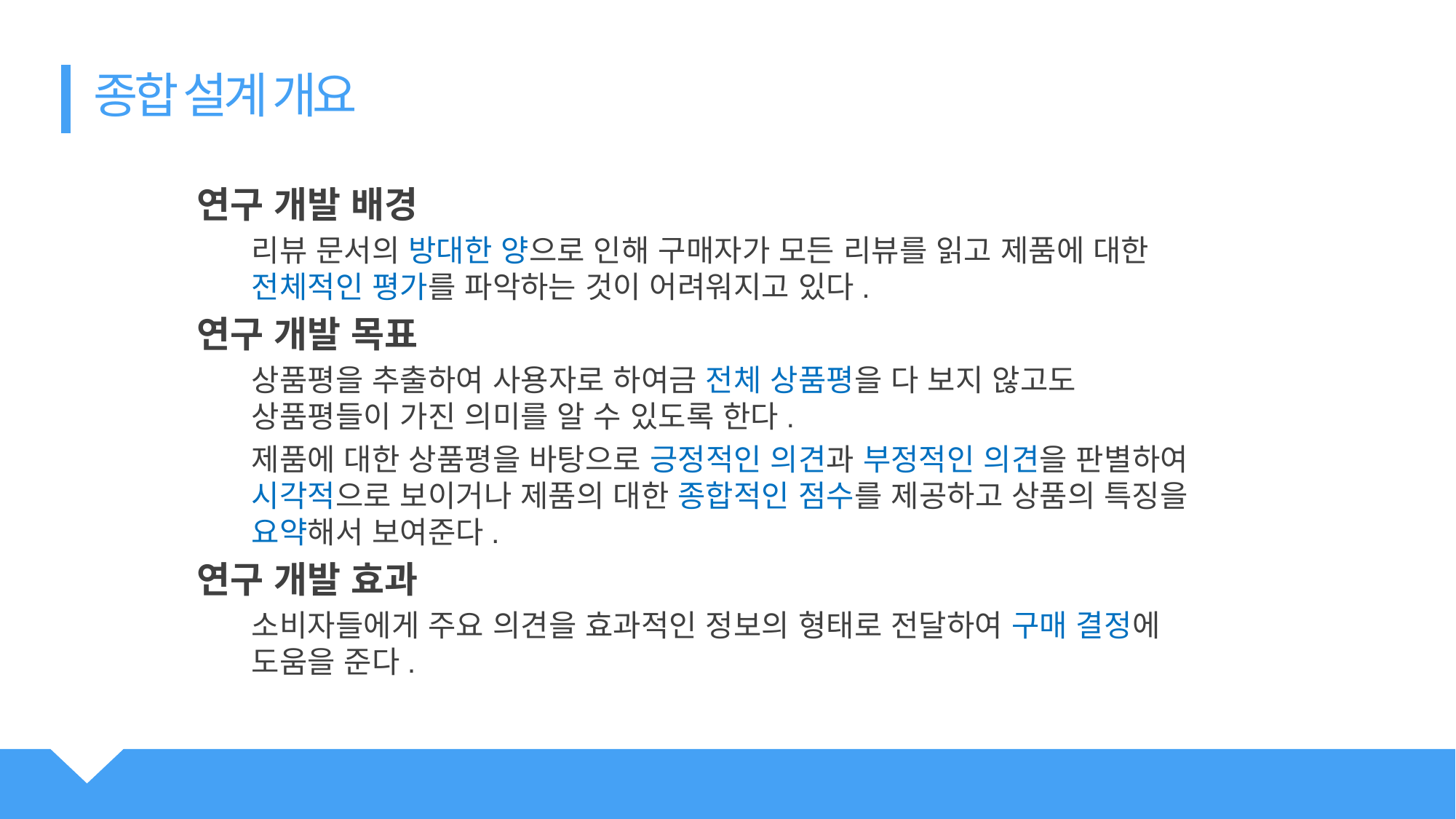

종합 설계 개요
연구 개발 배경
리뷰 문서의 방대한 양으로 인해 구매자가 모든 리뷰를 읽고 제품에 대한 전체적인 평가를 파악하는 것이 어려워지고 있다.
연구 개발 목표
상품평을 추출하여 사용자로 하여금 전체 상품평을 다 보지 않고도 상품평들이 가진 의미를 알 수 있도록 한다.
제품에 대한 상품평을 바탕으로 긍정적인 의견과 부정적인 의견을 판별하여 시각적으로 보이거나 제품의 대한 종합적인 점수를 제공하고 상품의 특징을 요약해서 보여준다.
연구 개발 효과
소비자들에게 주요 의견을 효과적인 정보의 형태로 전달하여 구매 결정에 도움을 준다.